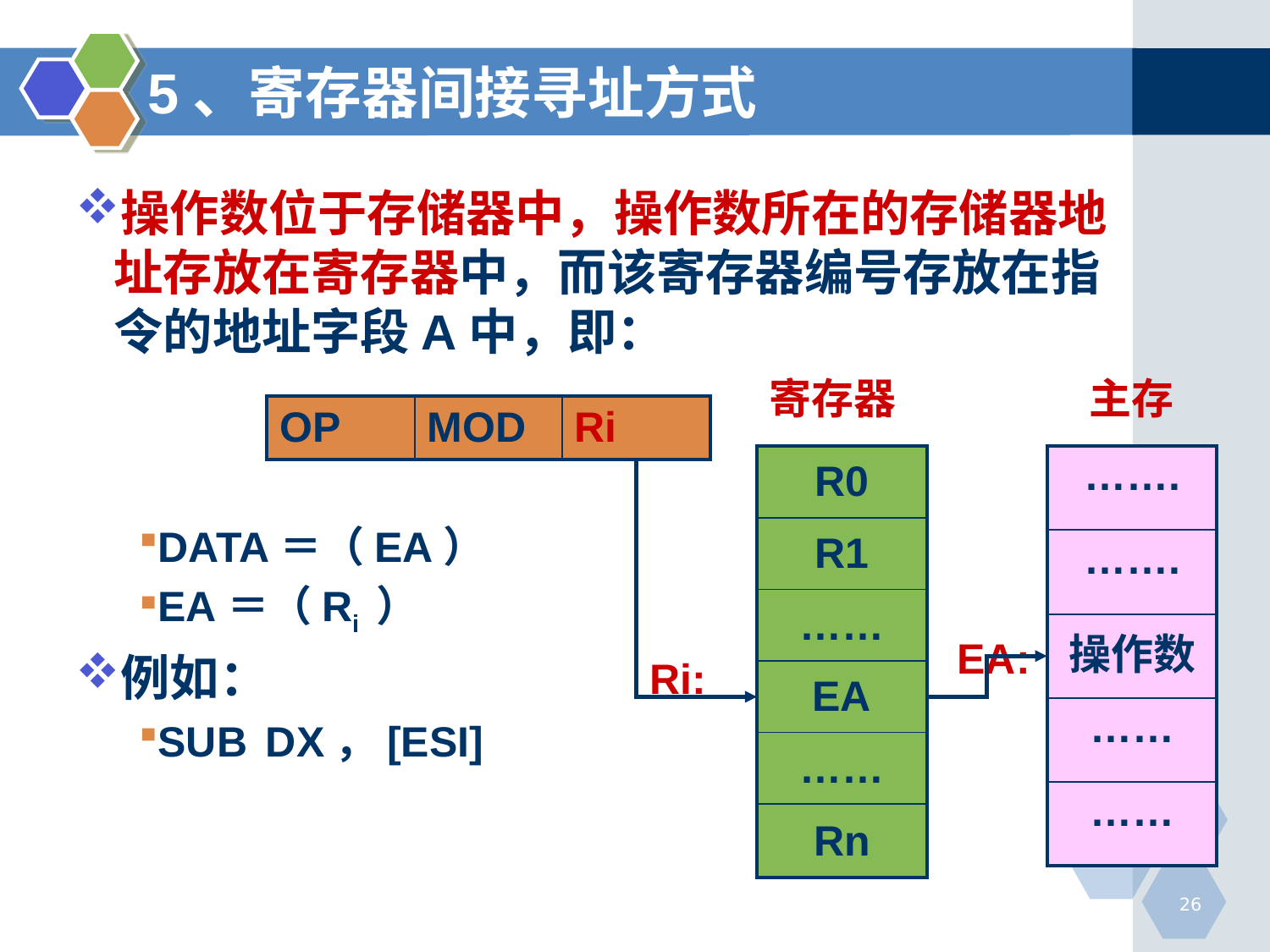

# 5、寄存器间接寻址方式
操作数位于存储器中，操作数所在的存储器地址存放在寄存器中，而该寄存器编号存放在指令的地址字段A中，即：

DATA＝（EA）
EA＝（Ri ）
例如：
SUB	DX，[ESI]
寄存器
主存
| OP | MOD | Ri |
| --- | --- | --- |
| R0 |
| --- |
| R1 |
| …… |
| EA |
| …… |
| Rn |
| ……. |
| --- |
| ……. |
| 操作数 |
| …… |
| …… |
EA:
Ri:
26